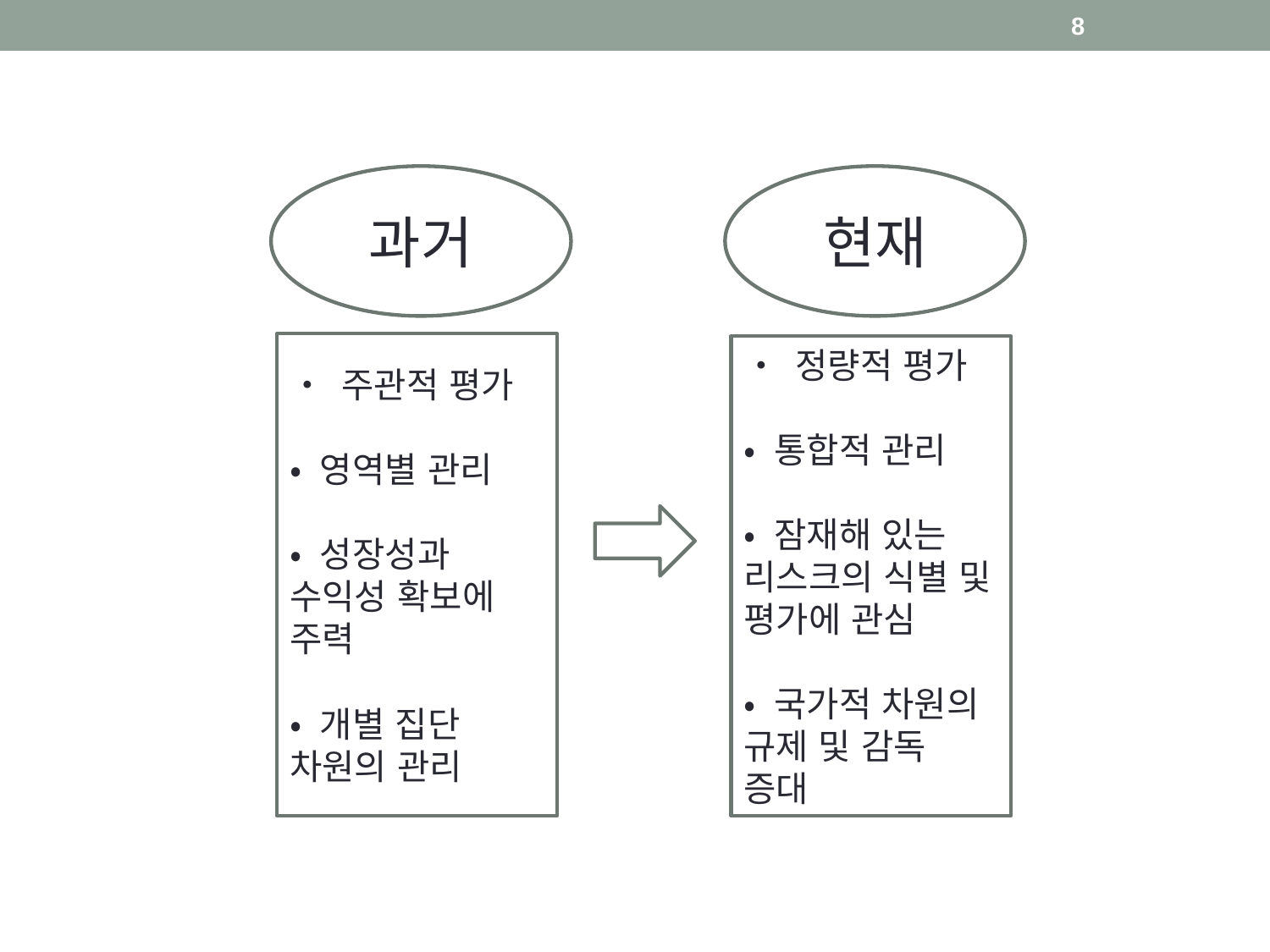

8
과거
현재
• 주관적 평가

• 영역별 관리

• 성장성과 수익성 확보에 주력

• 개별 집단 차원의 관리
• 정량적 평가

• 통합적 관리

• 잠재해 있는 리스크의 식별 및 평가에 관심

• 국가적 차원의 규제 및 감독 증대